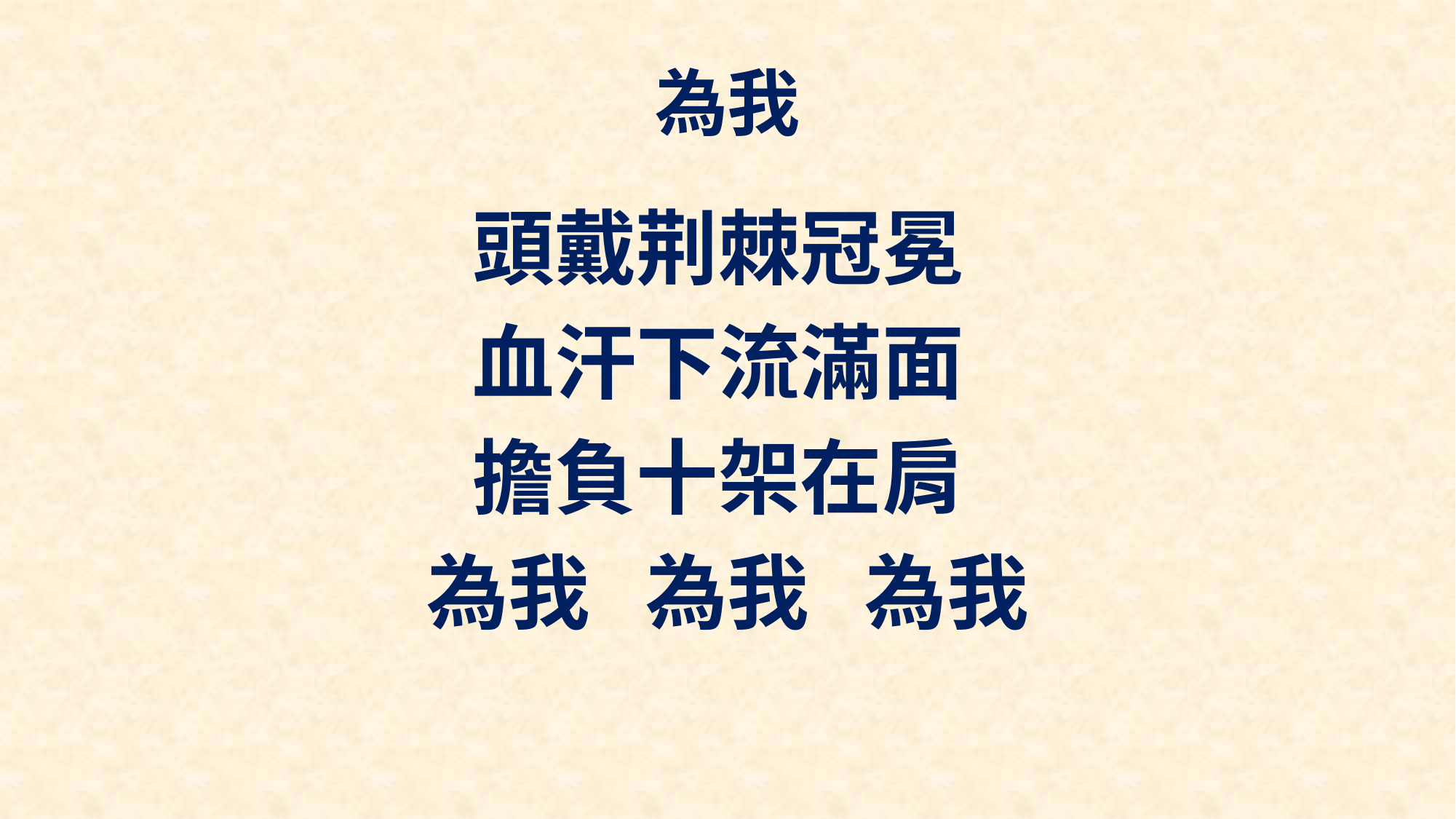

# 為我
頭戴荆棘冠冕
血汗下流滿面
擔負十架在肩
為我   為我   為我